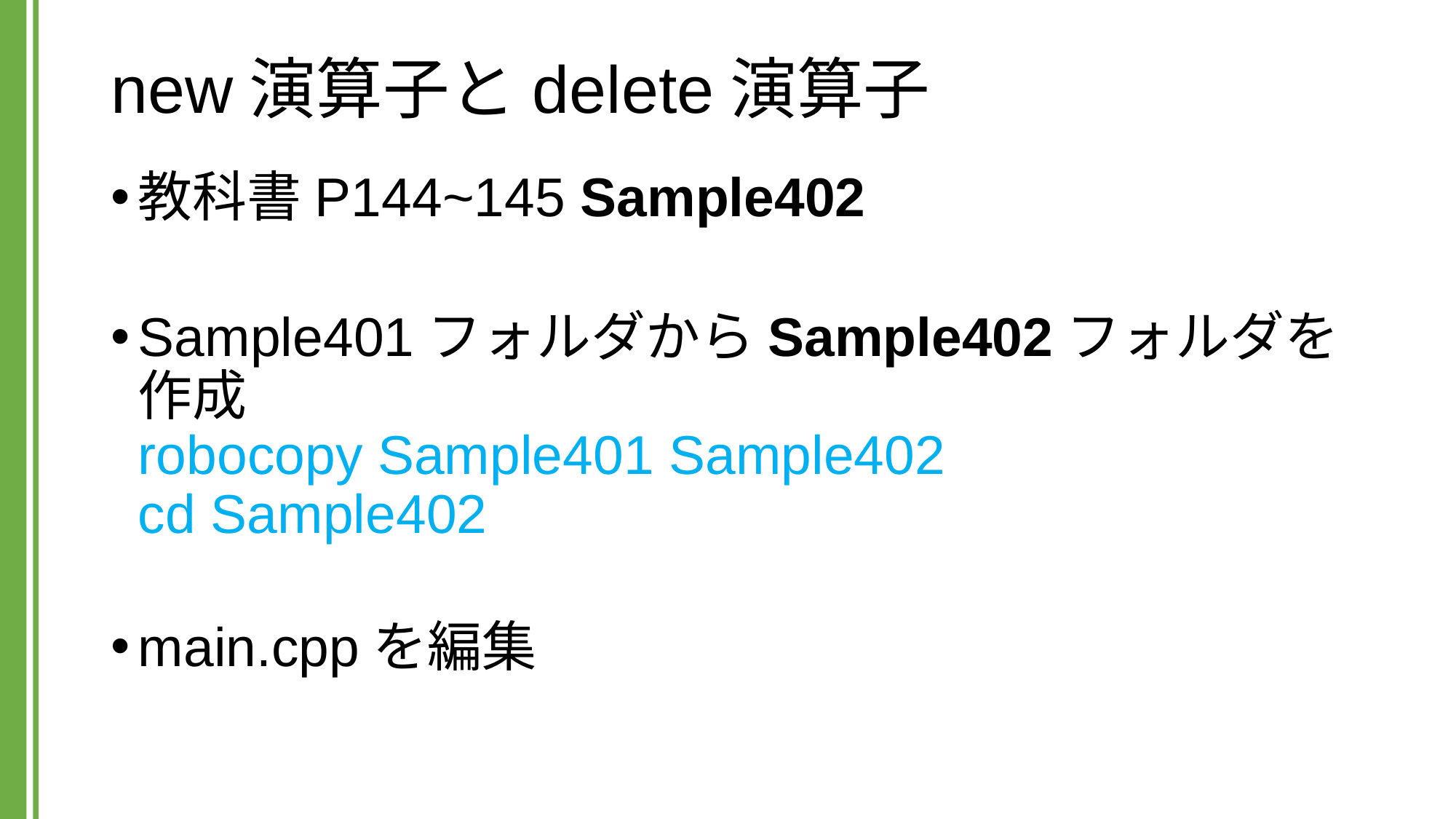

# new演算子とdelete演算子
教科書P144~145 Sample402
Sample401フォルダからSample402フォルダを作成
robocopy Sample401 Sample402
cd Sample402
main.cppを編集